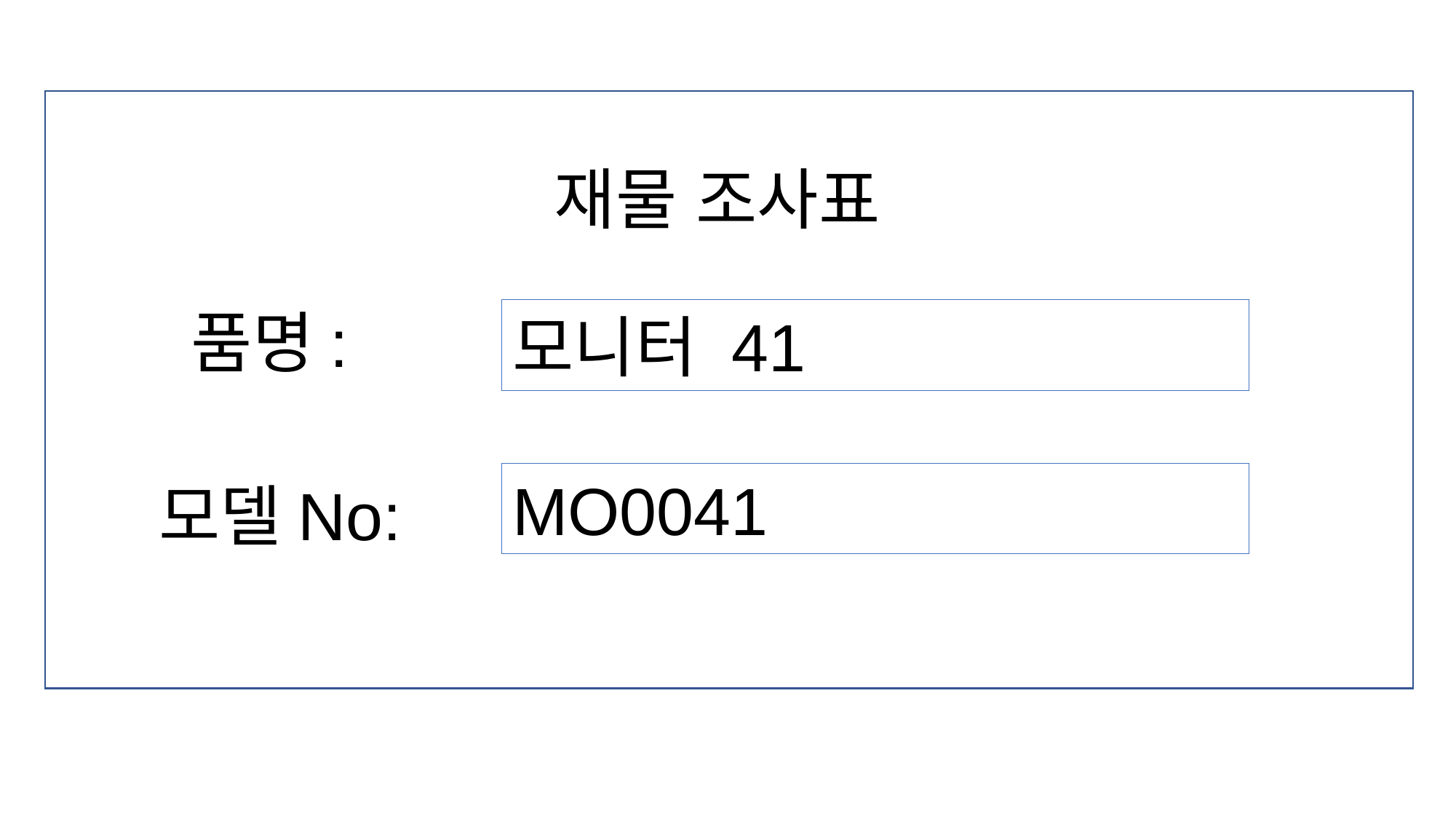

재물 조사표
품명:
모니터 41
MO0041
모델No: